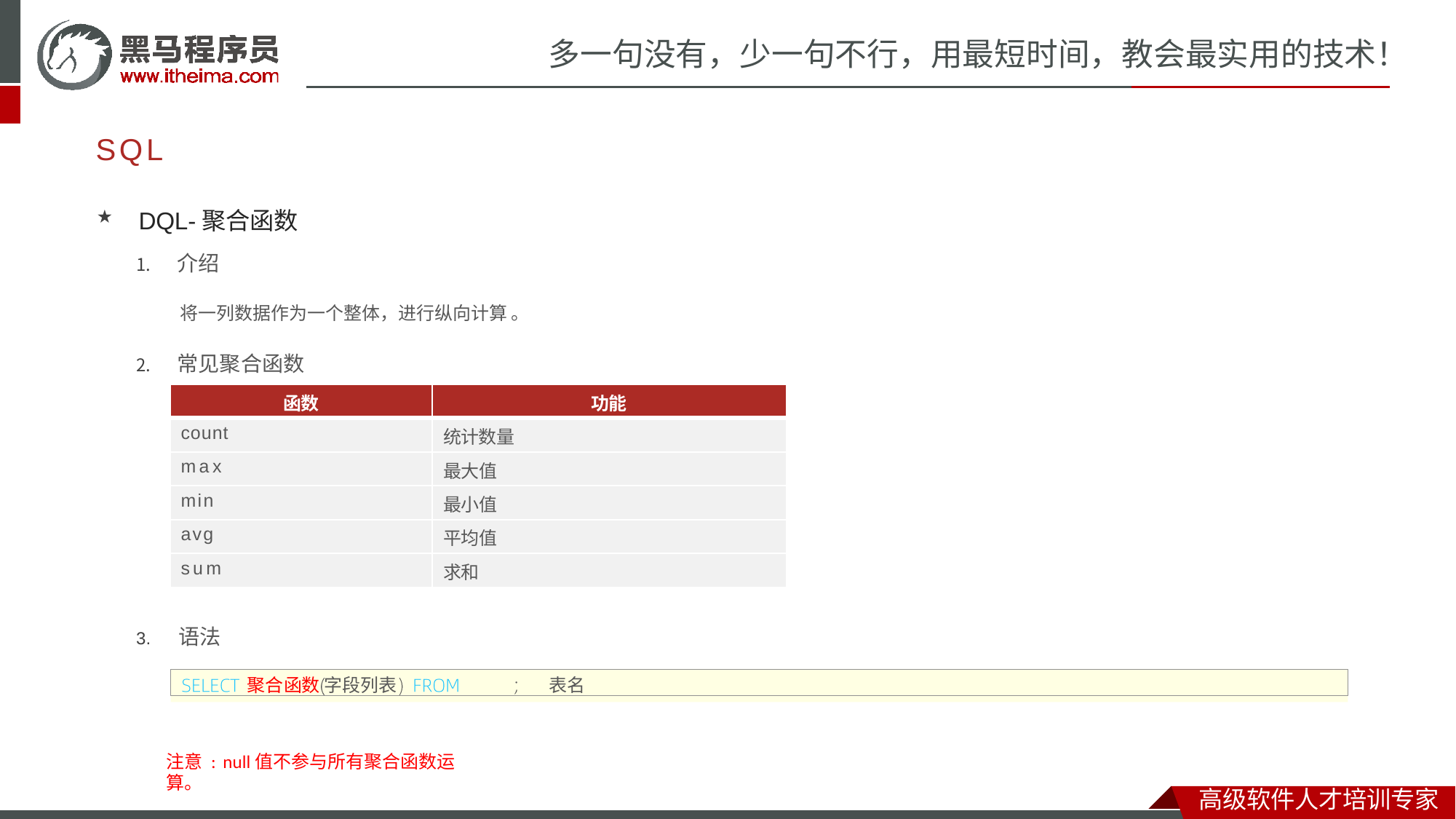

# 多一句没有，少一句不行，用最短时间，教会最实用的技术！

SQL

DQL-聚合函数
介绍

将一列数据作为一个整体，进行纵向计算 。

常见聚合函数
| 函数 | 功能 |
| --- | --- |
| count | 统计数量 |
| max | 最大值 |
| min | 最小值 |
| avg | 平均值 |
| sum | 求和 |
3.	语法

聚合函数 字段列表	表名

注意: null值不参与所有聚合函数运算。
高级软件人才培训专家